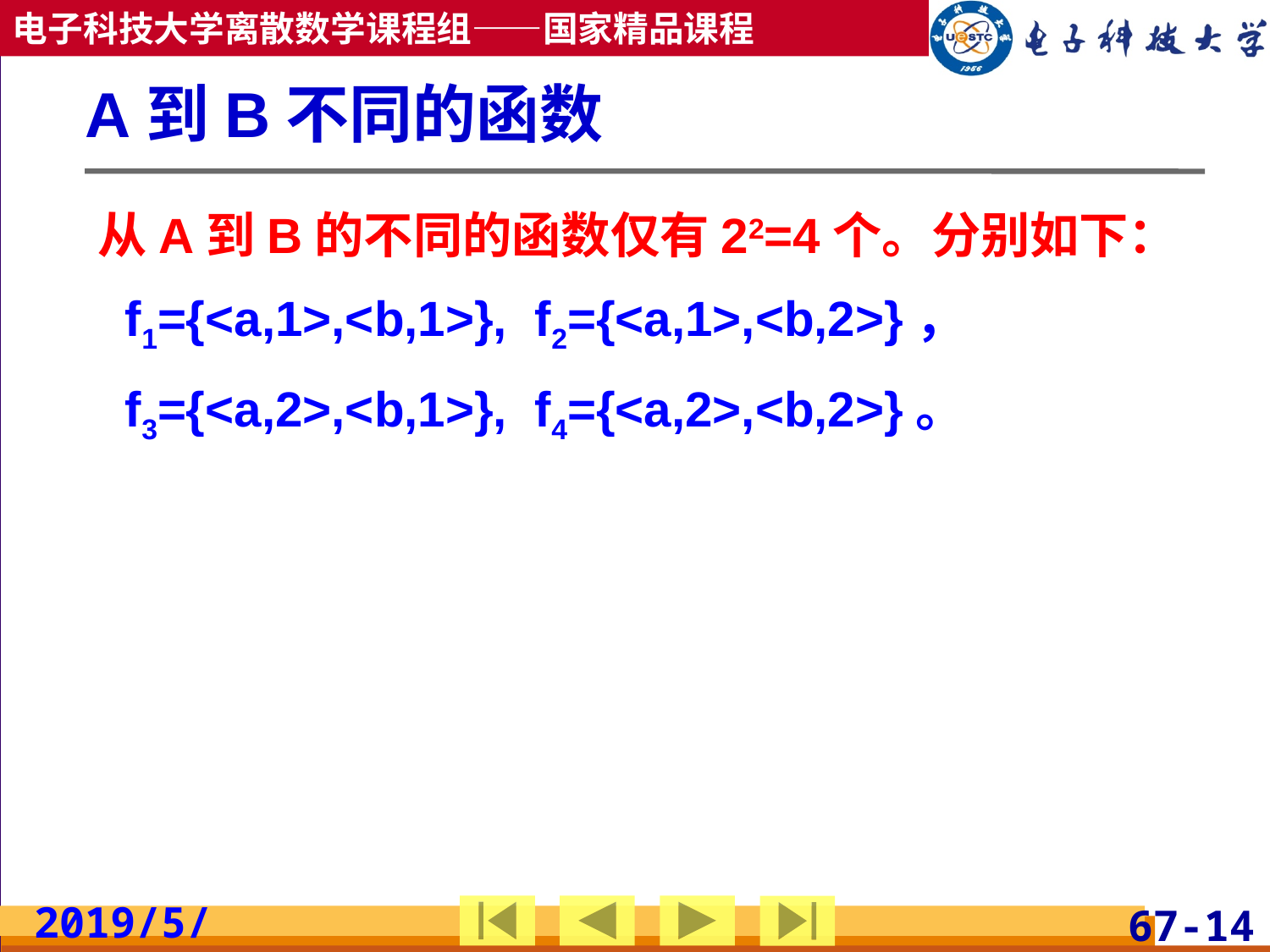

# A到B不同的函数
从A到B的不同的函数仅有22=4个。分别如下：
  f1={<a,1>,<b,1>},  f2={<a,1>,<b,2>}，
  f3={<a,2>,<b,1>},  f4={<a,2>,<b,2>}。
2019/5/8